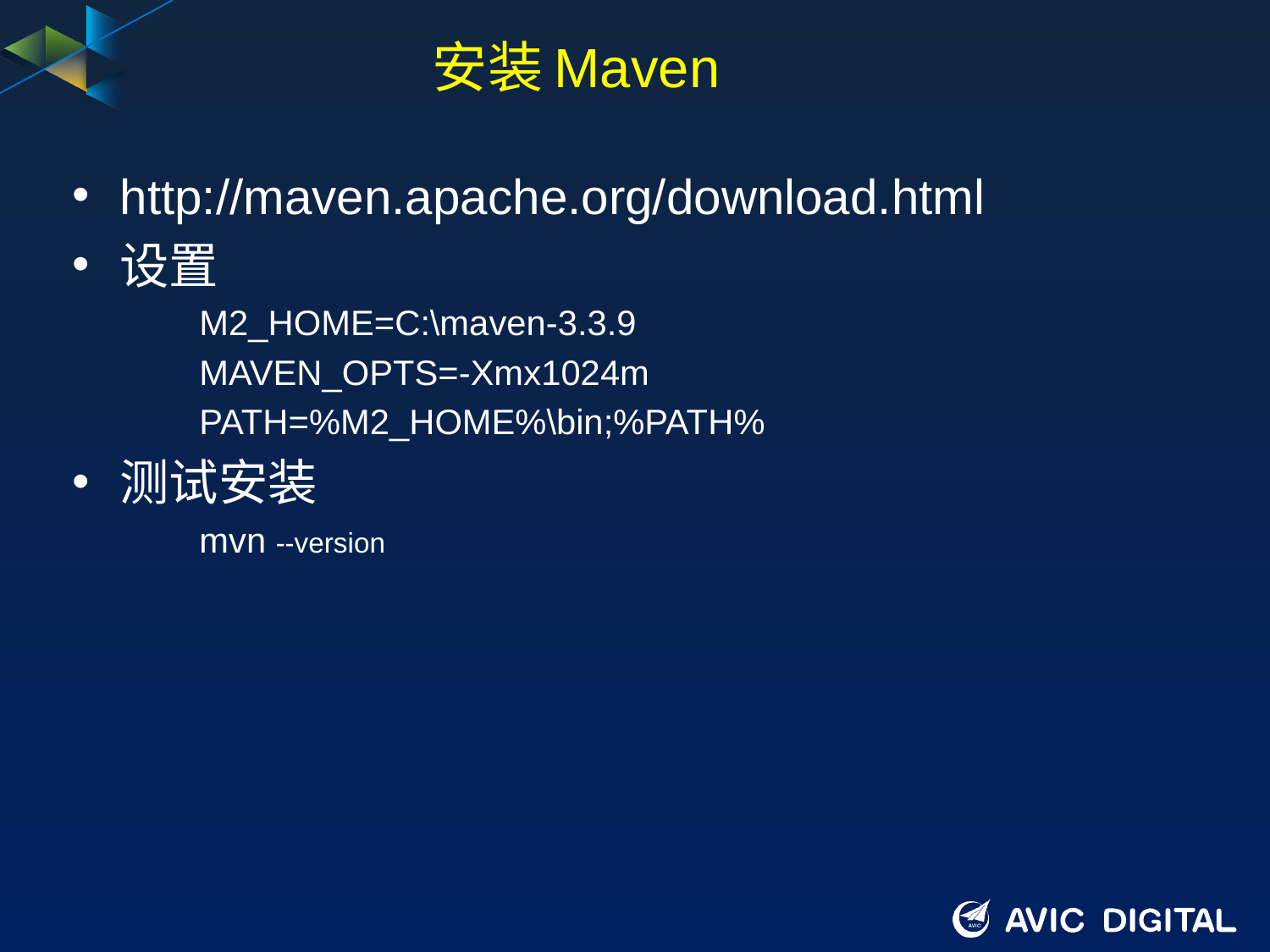

# 安装Maven
http://maven.apache.org/download.html
设置
M2_HOME=C:\maven-3.3.9
MAVEN_OPTS=-Xmx1024m
PATH=%M2_HOME%\bin;%PATH%
测试安装
mvn --version